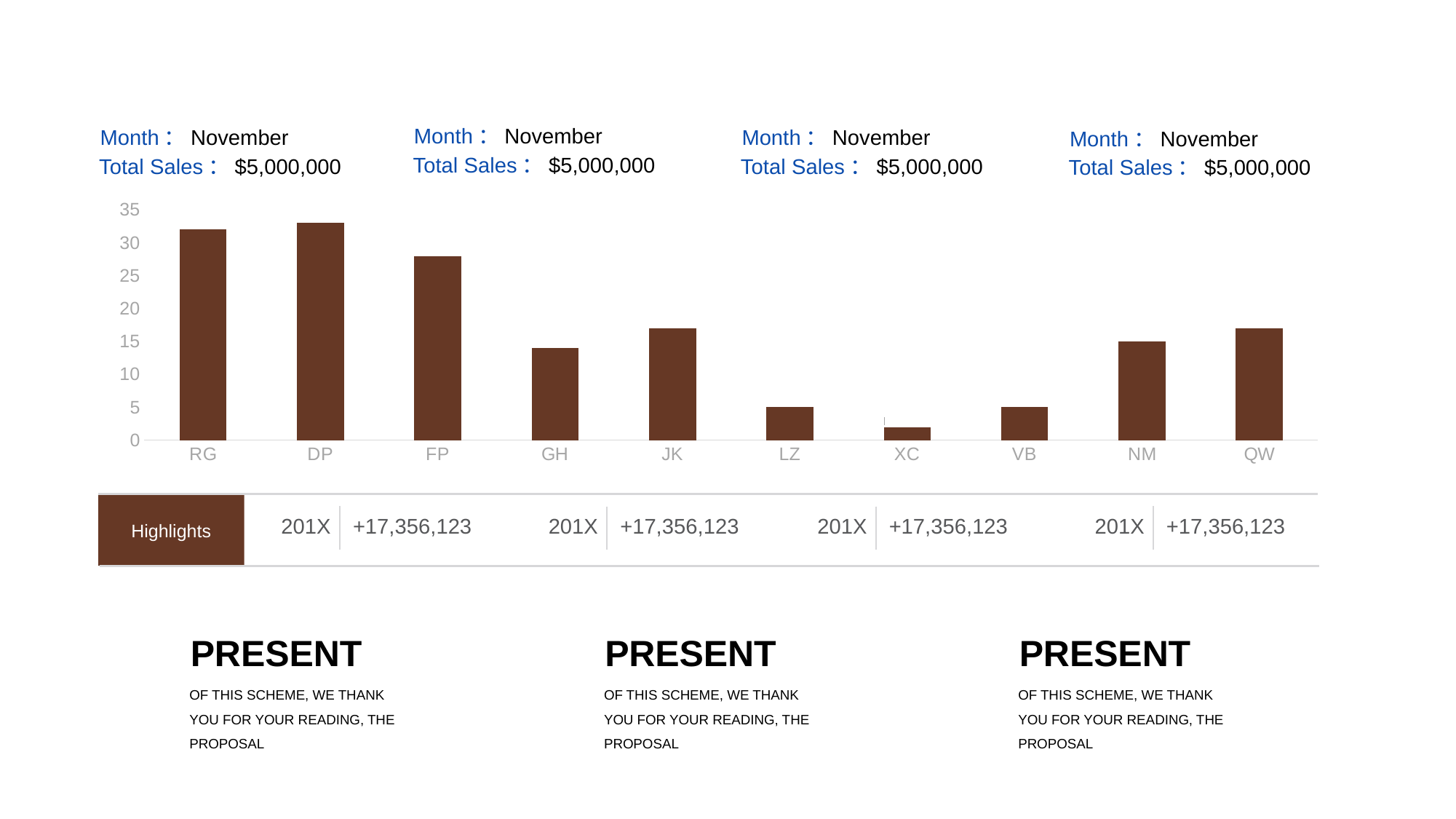

Month：November
Total Sales：$5,000,000
Month：November
Total Sales：$5,000,000
Month：November
Total Sales：$5,000,000
Month：November
Total Sales：$5,000,000

### Chart

| Category | 系列 1 |
|---|---|
| RG | 32.0 |
| DP | 33.0 |
| FP | 28.0 |
| GH | 14.0 |
| JK | 17.0 |
| LZ | 5.0 |
| XC | 2.0 |
| VB | 5.0 |
| NM | 15.0 |
| QW | 17.0 |
Highlights
+17,356,123
201X
+17,356,123
201X
+17,356,123
201X
+17,356,123
201X
PRESENT
OF THIS SCHEME, WE THANK YOU FOR YOUR READING, THE PROPOSAL
PRESENT
OF THIS SCHEME, WE THANK YOU FOR YOUR READING, THE PROPOSAL
PRESENT
OF THIS SCHEME, WE THANK YOU FOR YOUR READING, THE PROPOSAL